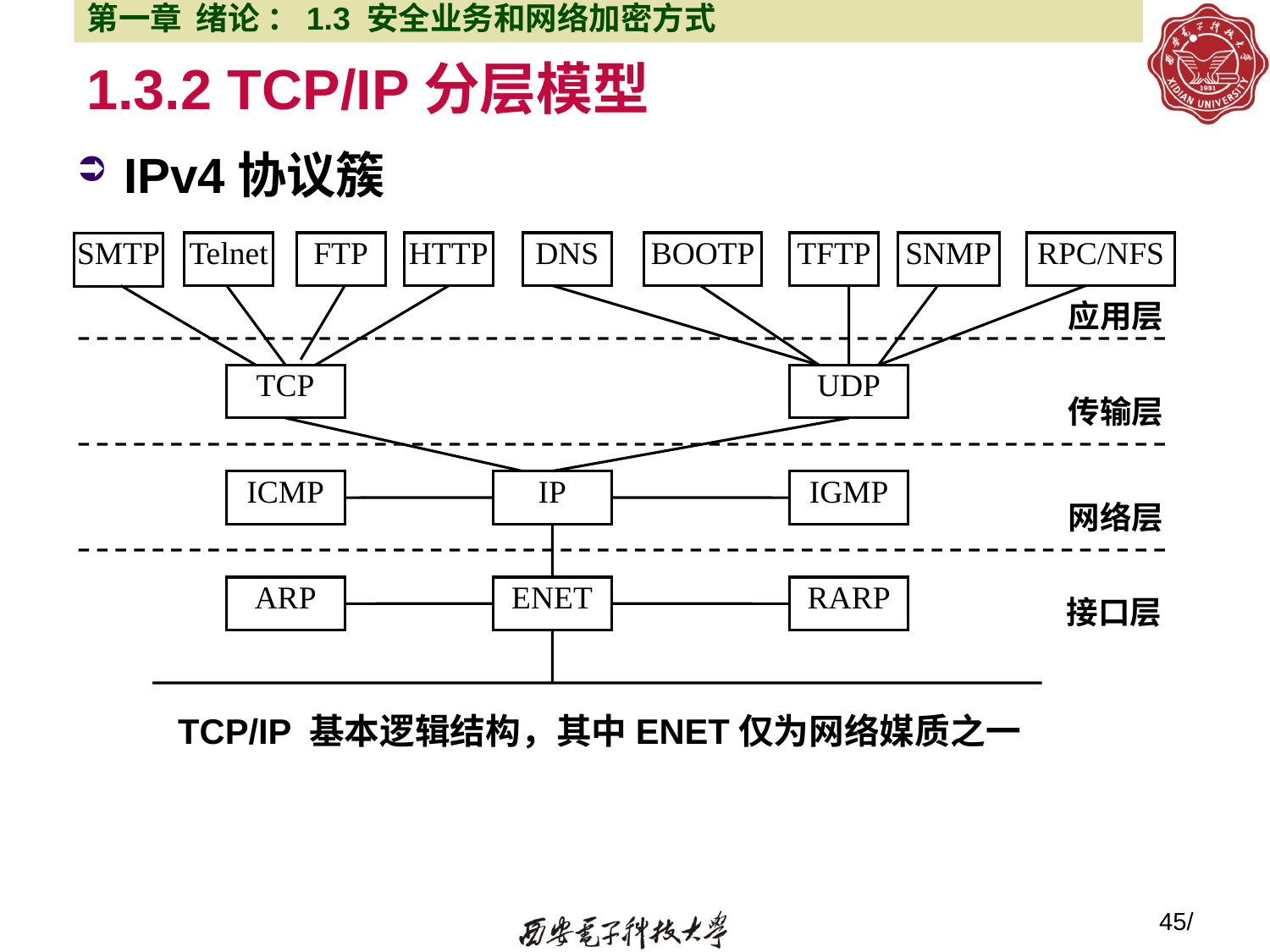

第一章  绪论 ：1.3 安全业务和网络加密方式
# 1.3.2 TCP/IP分层模型
IPv4协议簇

Telnet
FTP
HTTP
DNS
BOOTP
TFTP
SNMP
RPC/NFS
SMTP

应用层

TCP
UDP
传输层

ICMP
IP
IGMP

网络层

ARP
ENET
RARP
接口层

 TCP/IP 基本逻辑结构，其中ENET仅为网络媒质之一
45/